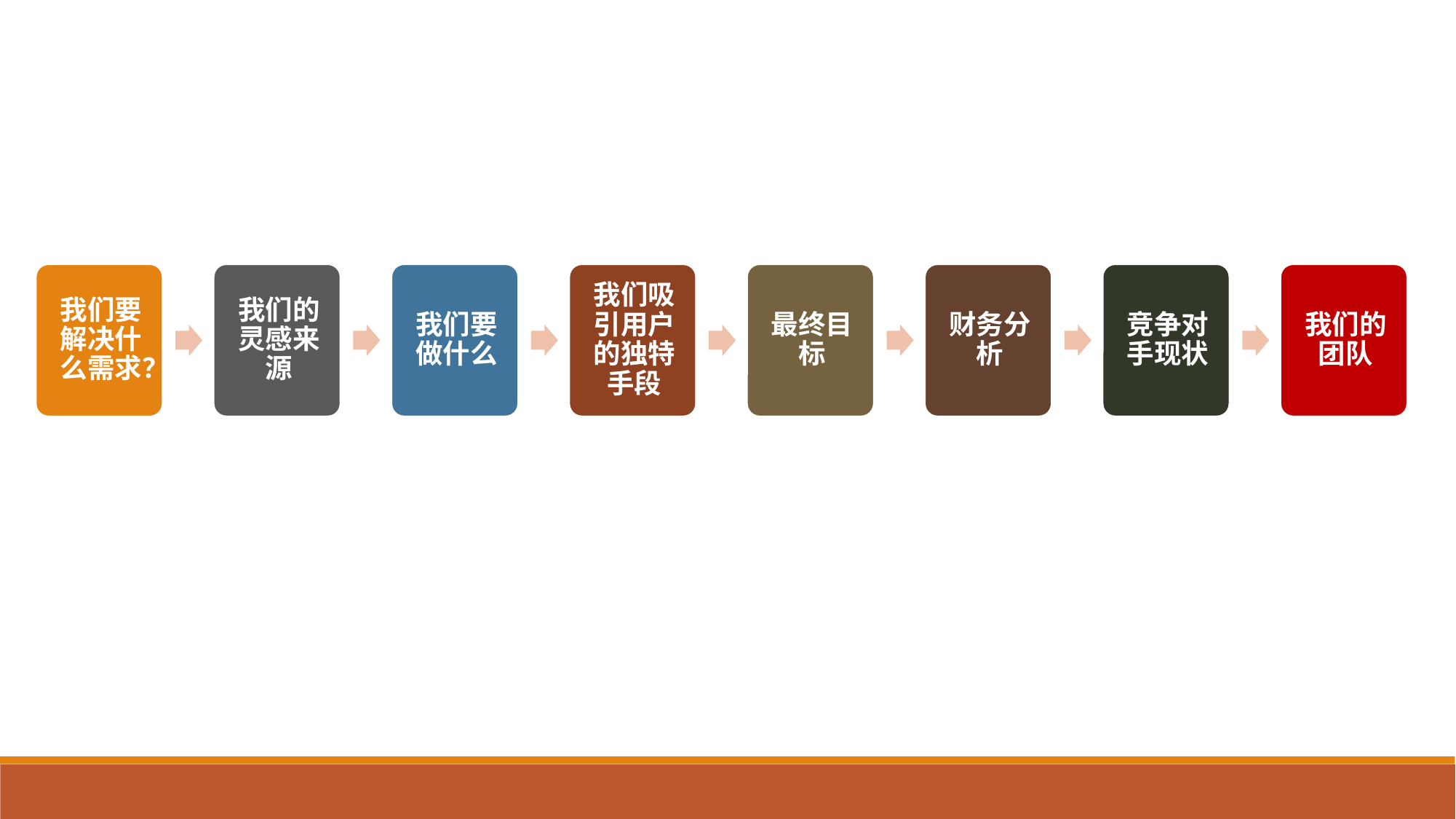

我们要解决什么需求？

我们的灵感来源

我们要做什么

我们吸引用户的独特手段

最终目标

财务分析

竞争对手现状

我们的团队